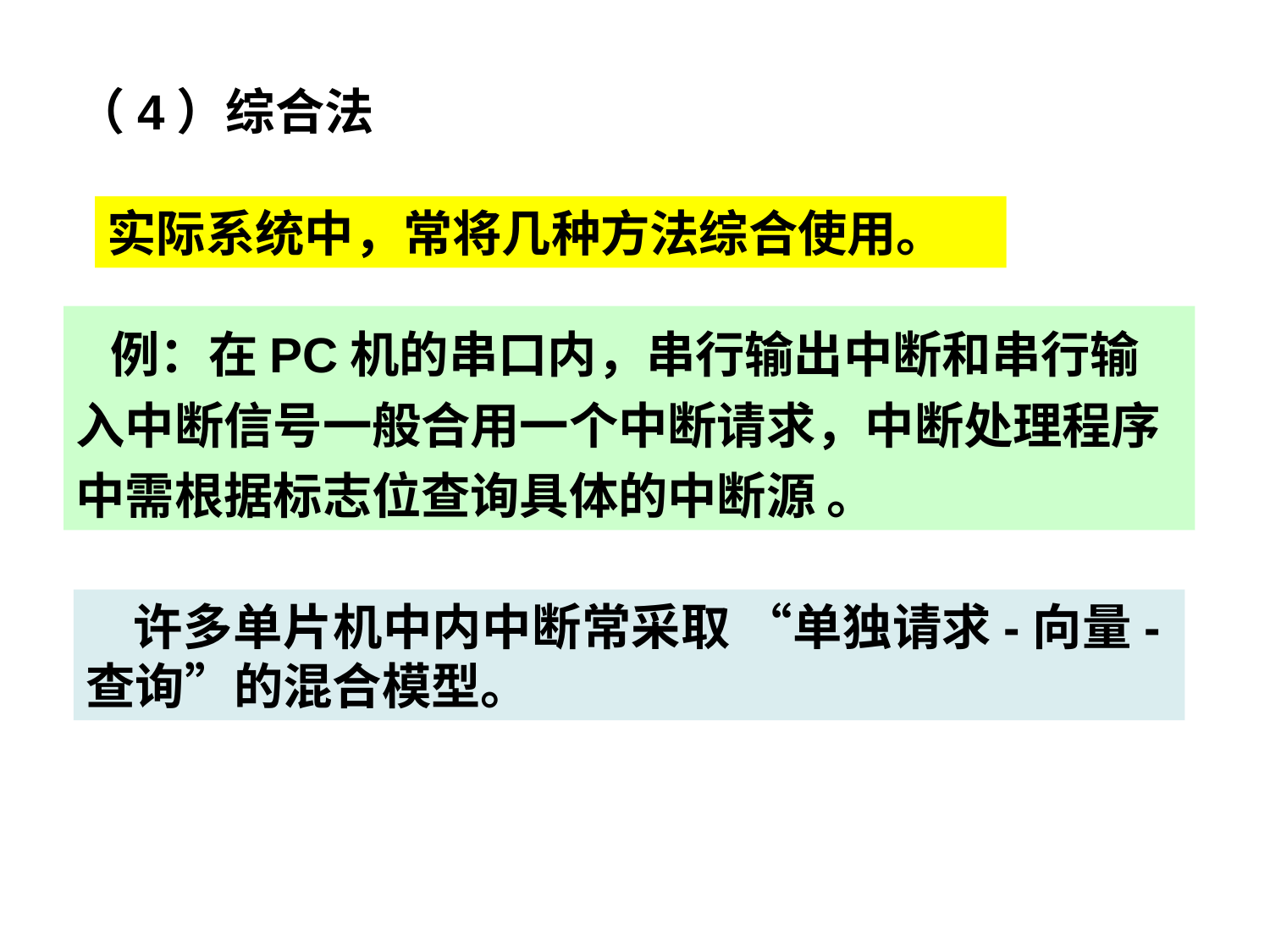

（4）综合法
实际系统中，常将几种方法综合使用。
  例：在PC机的串口内，串行输出中断和串行输入中断信号一般合用一个中断请求，中断处理程序中需根据标志位查询具体的中断源 。
   许多单片机中内中断常采取 “单独请求-向量-查询”的混合模型。
45